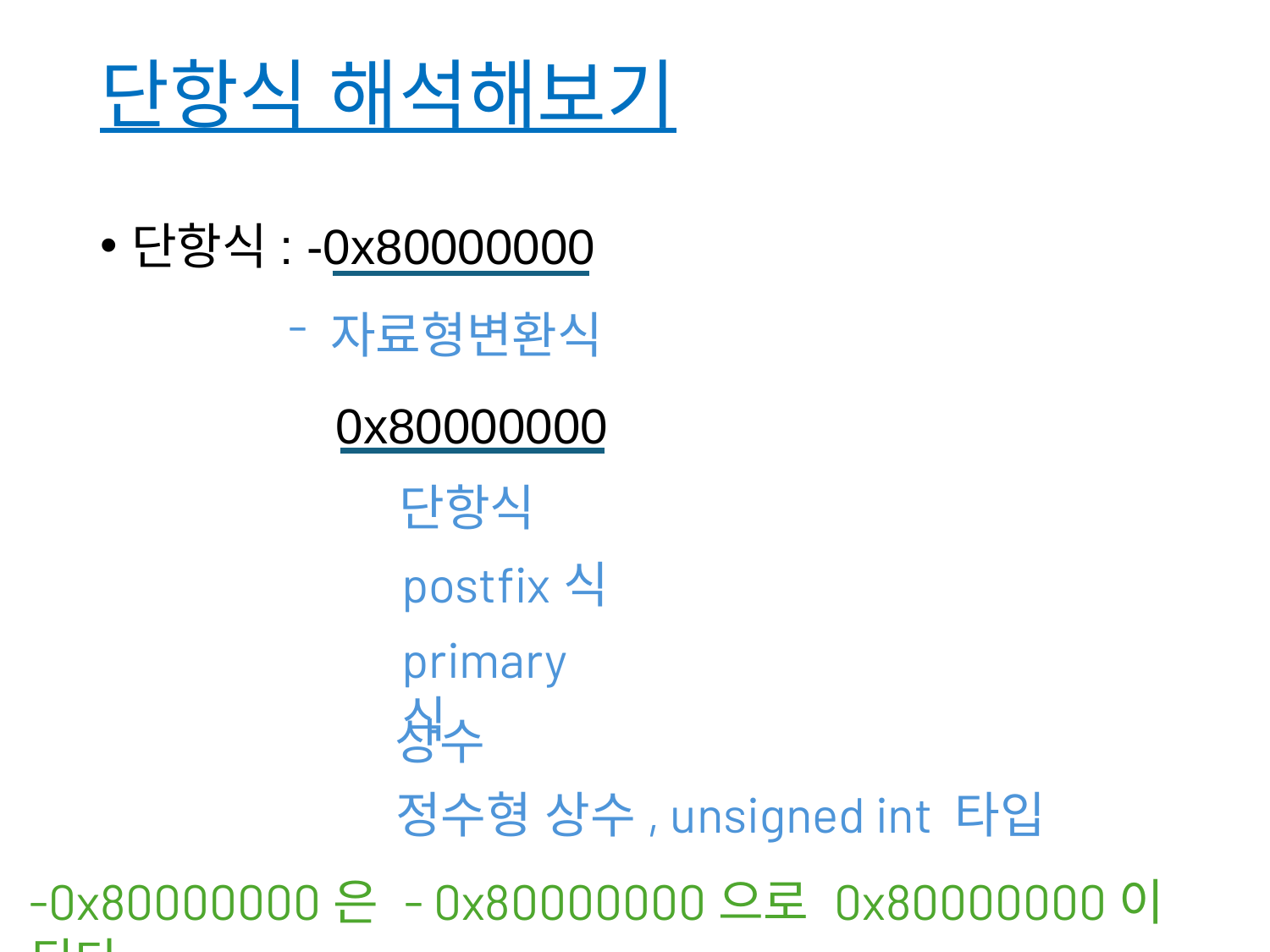

# 단항식 해석해보기
단항식: -0x80000000
-
자료형변환식
0x80000000
단항식
postfix식
primary식
상수
정수형 상수, unsigned int 타입
-0x80000000은 - 0x80000000으로 0x80000000이 된다.